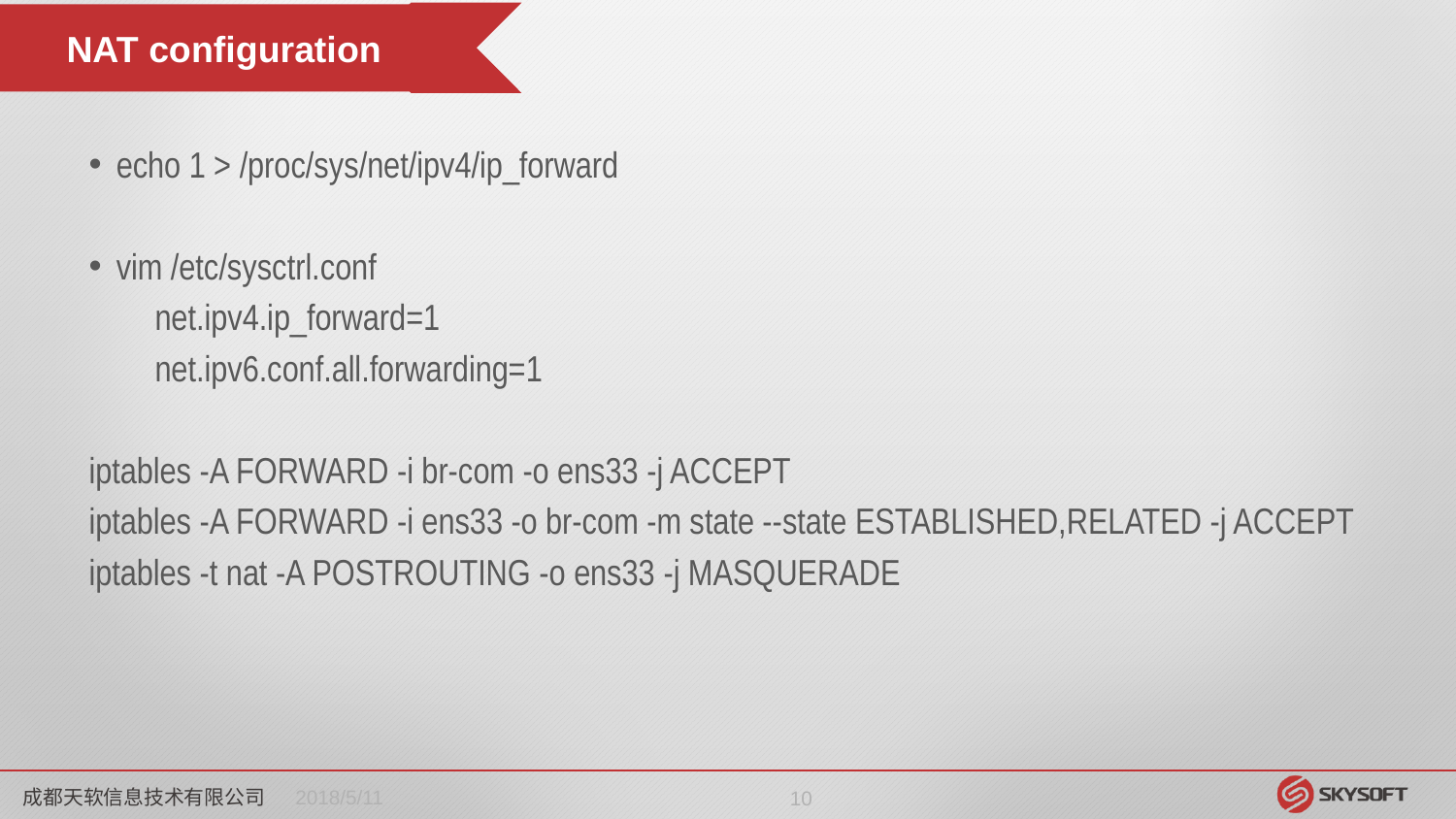

NAT configuration

echo 1 > /proc/sys/net/ipv4/ip_forward

vim /etc/sysctrl.conf
        net.ipv4.ip_forward=1
        net.ipv6.conf.all.forwarding=1

iptables -A FORWARD -i br-com -o ens33 -j ACCEPT
iptables -A FORWARD -i ens33 -o br-com -m state --state ESTABLISHED,RELATED -j ACCEPT
iptables -t nat -A POSTROUTING -o ens33 -j MASQUERADE

成都天软信息技术有限公司
2018/5/11
10